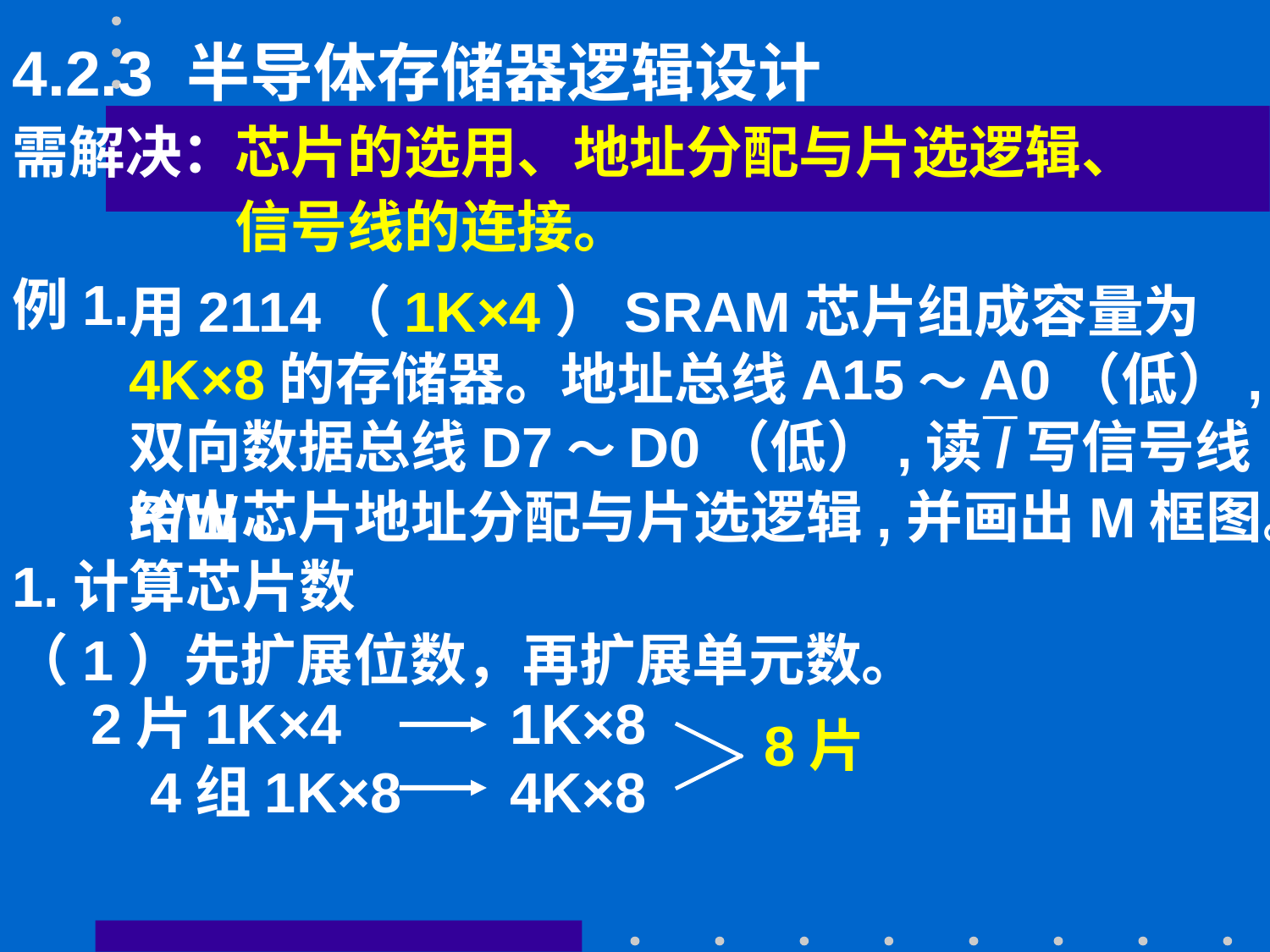

4.2.3 半导体存储器逻辑设计
需解决：
芯片的选用、
地址分配与片选逻辑、
信号线的连接。
例1.
用2114（1K×4）SRAM芯片组成容量为4K×8的存储器。地址总线A15～A0（低）,双向数据总线D7～D0（低）,读/写信号线R/W。

给出芯片地址分配与片选逻辑,并画出M框图。
1.计算芯片数
（1）先扩展位数，再扩展单元数。
     2片1K×4
1K×8
8片

4组1K×8
4K×8